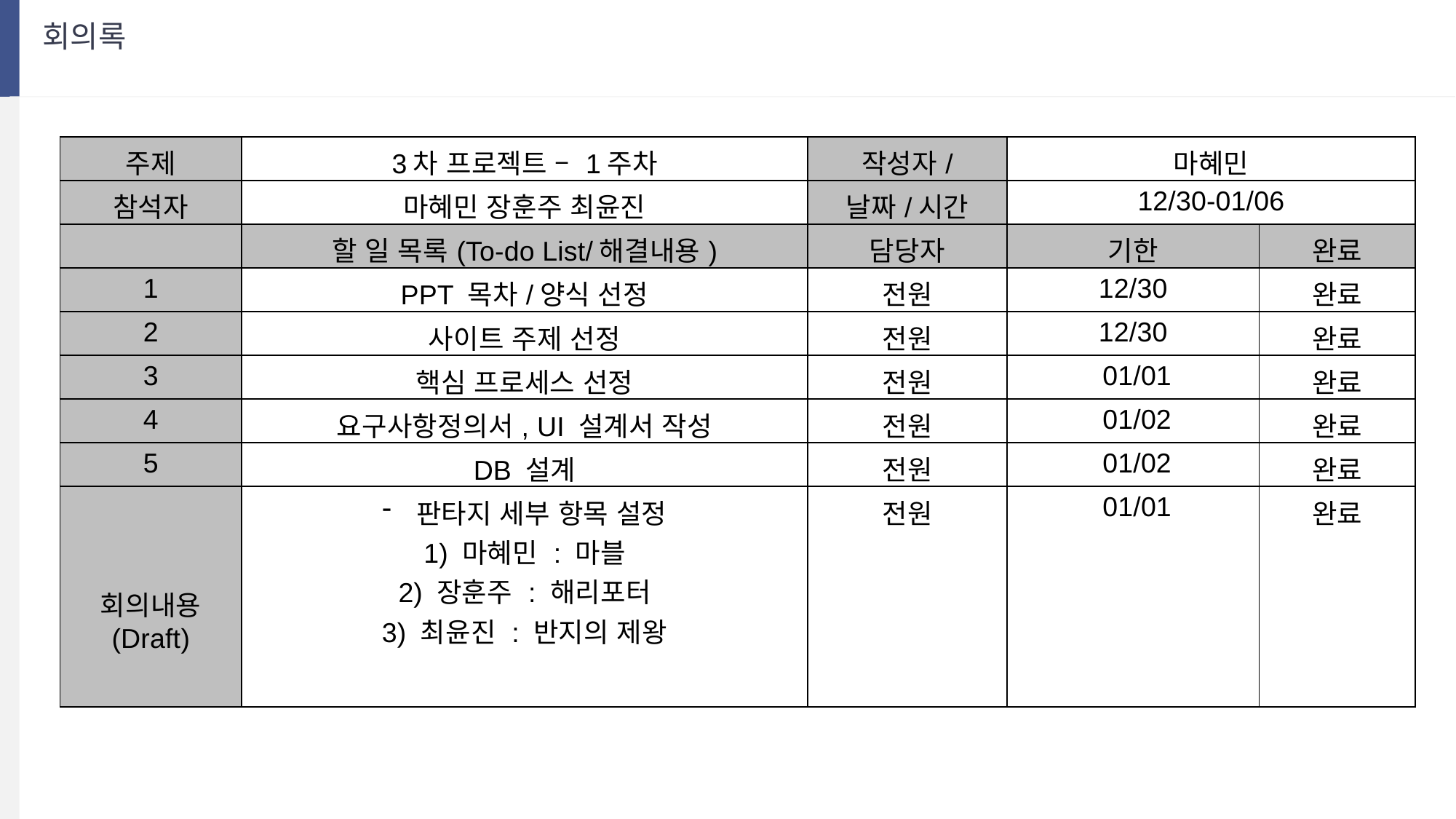

회의록

| 주제 | 3차 프로젝트 – 1주차 | 작성자/ | 마혜민 |  |
| --- | --- | --- | --- | --- |
| 참석자 | 마혜민 장훈주 최윤진 | 날짜/시간 | 12/30-01/06 |  |
|  | 할 일 목록(To-do List/해결내용) | 담당자 | 기한 | 완료 |
| 1 | PPT 목차/양식 선정 | 전원 | 12/30 | 완료 |
| 2 | 사이트 주제 선정 | 전원 | 12/30 | 완료 |
| 3 | 핵심 프로세스 선정 | 전원 | 01/01 | 완료 |
| 4 | 요구사항정의서, UI 설계서 작성 | 전원 | 01/02 | 완료 |
| 5 | DB 설계 | 전원 | 01/02 | 완료 |
| 회의내용 (Draft) | 판타지 세부 항목 설정 1) 마혜민 : 마블 2) 장훈주 : 해리포터 3) 최윤진 : 반지의 제왕 | 전원 | 01/01 | 완료 |